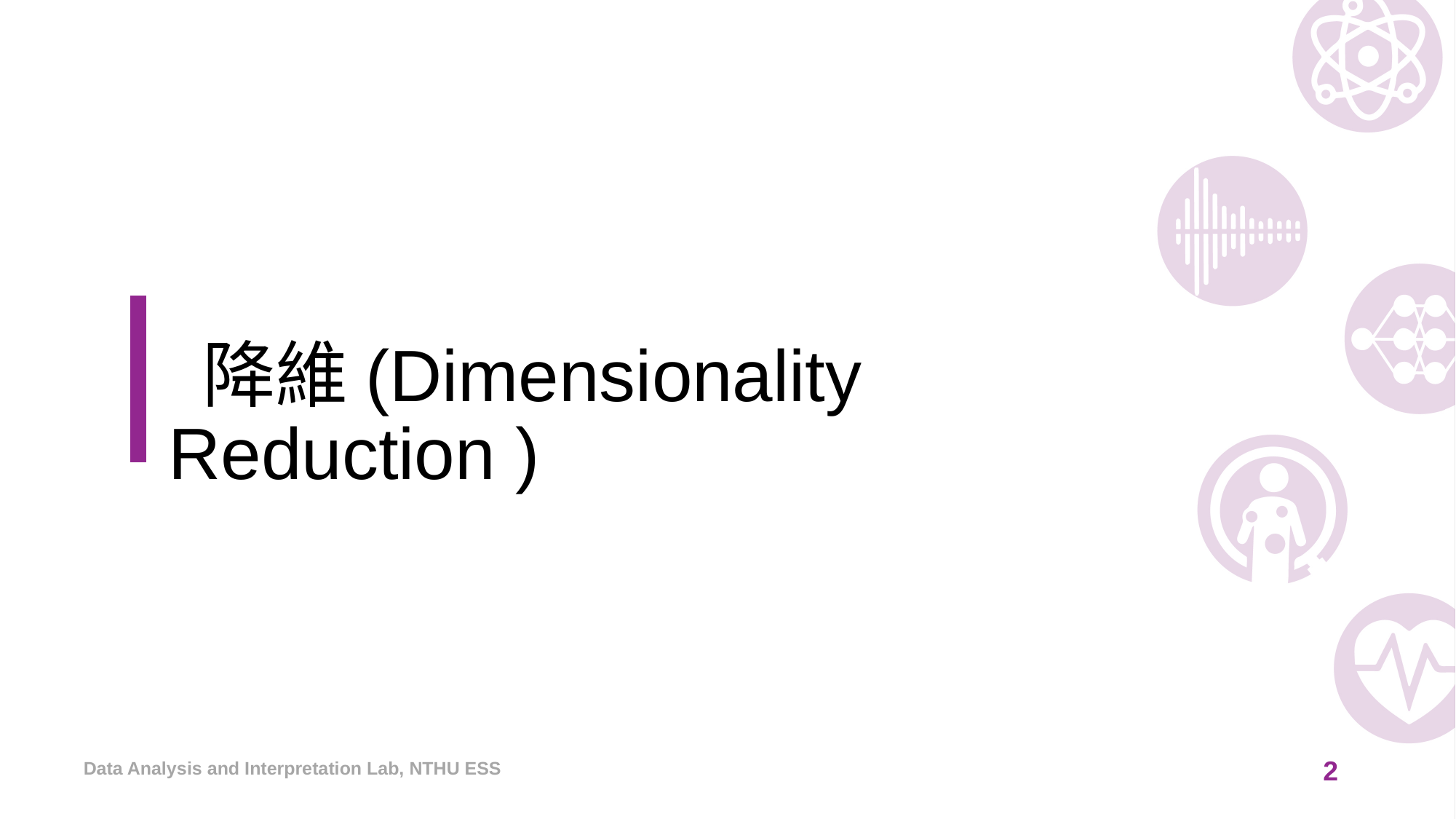

# 降維(Dimensionality Reduction )
2
Data Analysis and Interpretation Lab, NTHU ESS